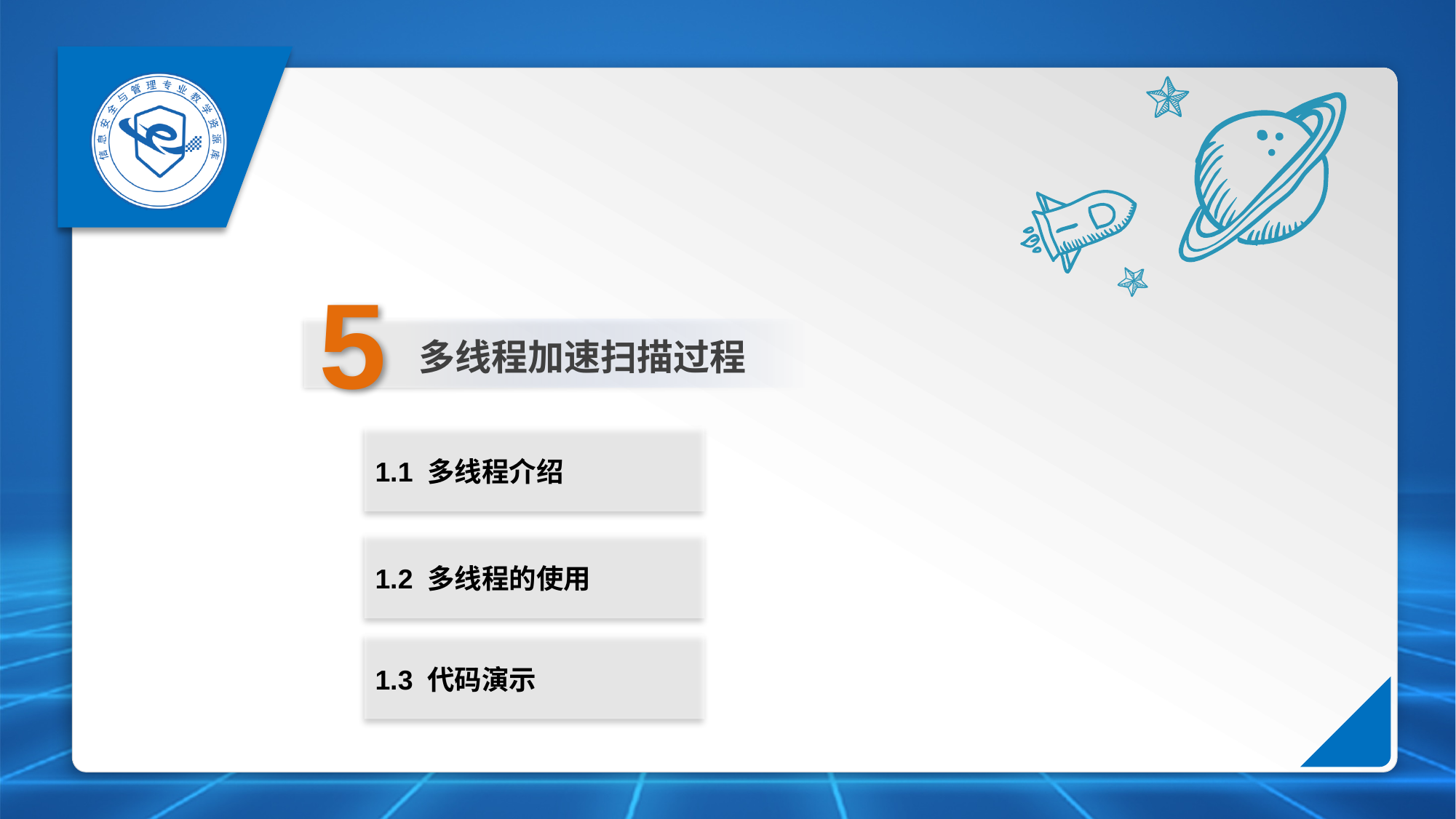

5

多线程加速扫描过程

1.1 多线程介绍

1.2 多线程的使用

1.3 代码演示